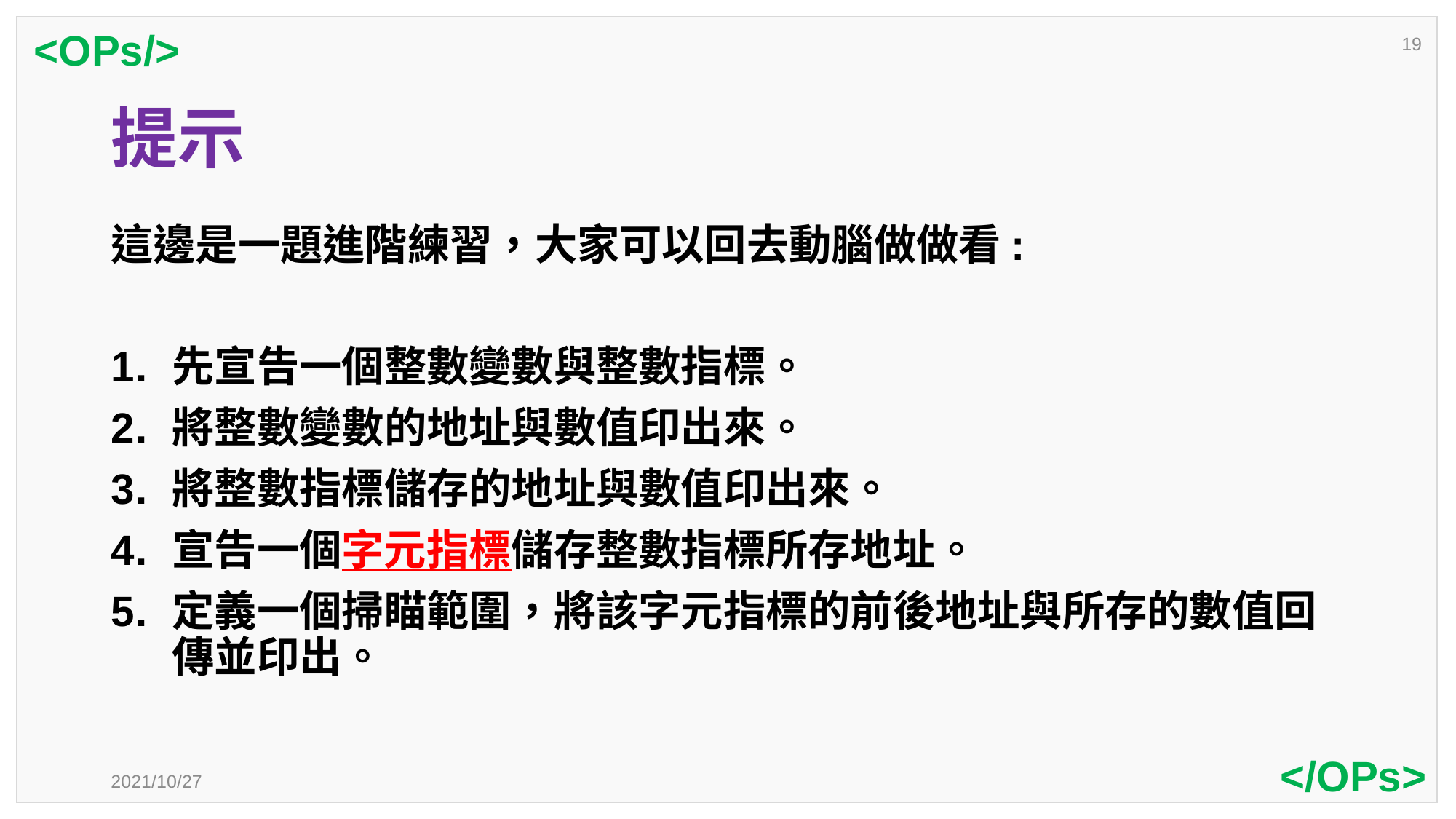

<OPs/>
19
# 提示
這邊是一題進階練習，大家可以回去動腦做做看:

先宣告一個整數變數與整數指標。
將整數變數的地址與數值印出來。
將整數指標儲存的地址與數值印出來。
宣告一個字元指標儲存整數指標所存地址。
定義一個掃瞄範圍，將該字元指標的前後地址與所存的數值回傳並印出。

</OPs>
2021/10/27